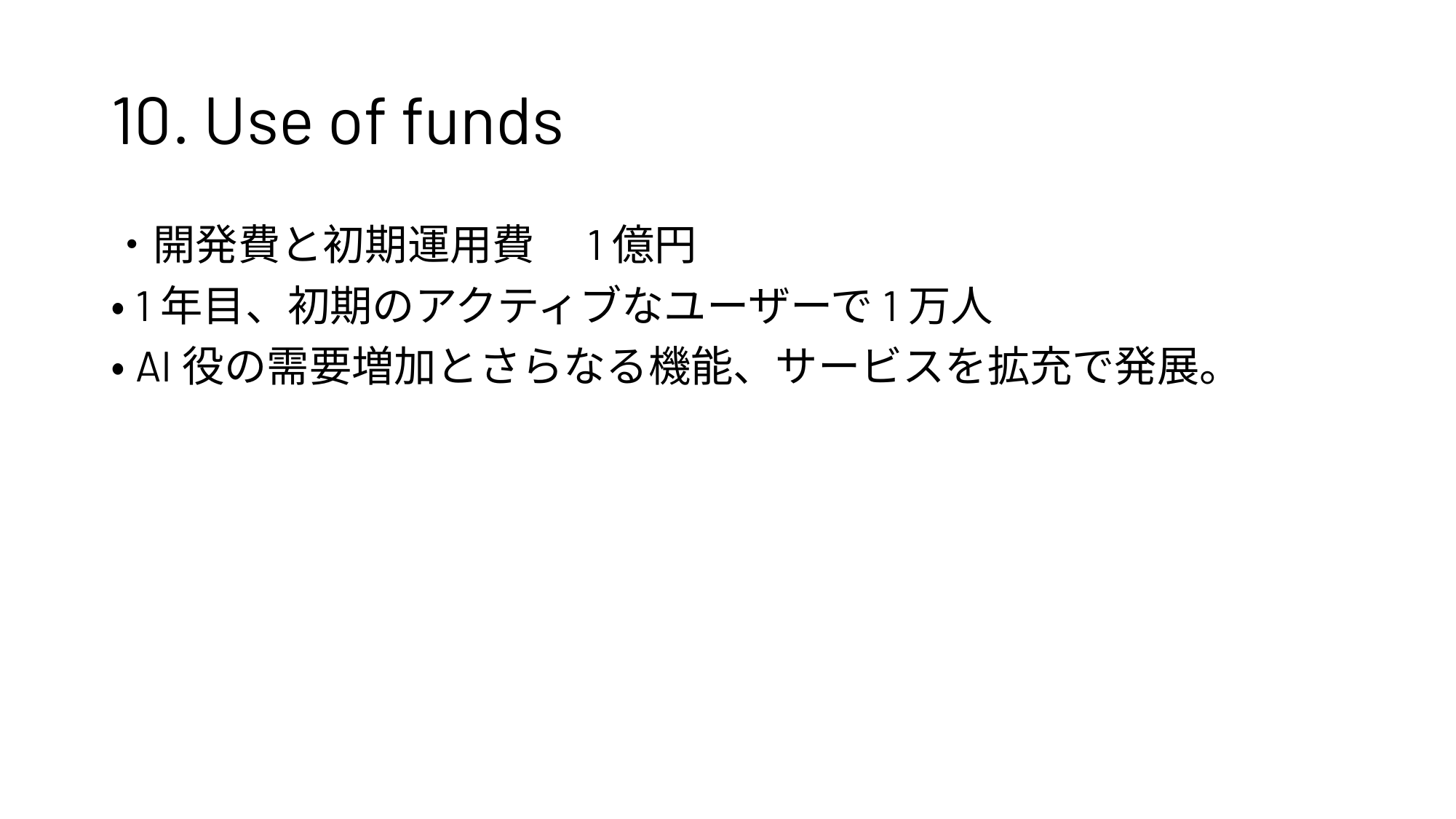

# 10. Use of funds
・開発費と初期運用費　1億円
・1年目、初期のアクティブなユーザーで1万人
・AI役の需要増加とさらなる機能、サービスを拡充で発展。